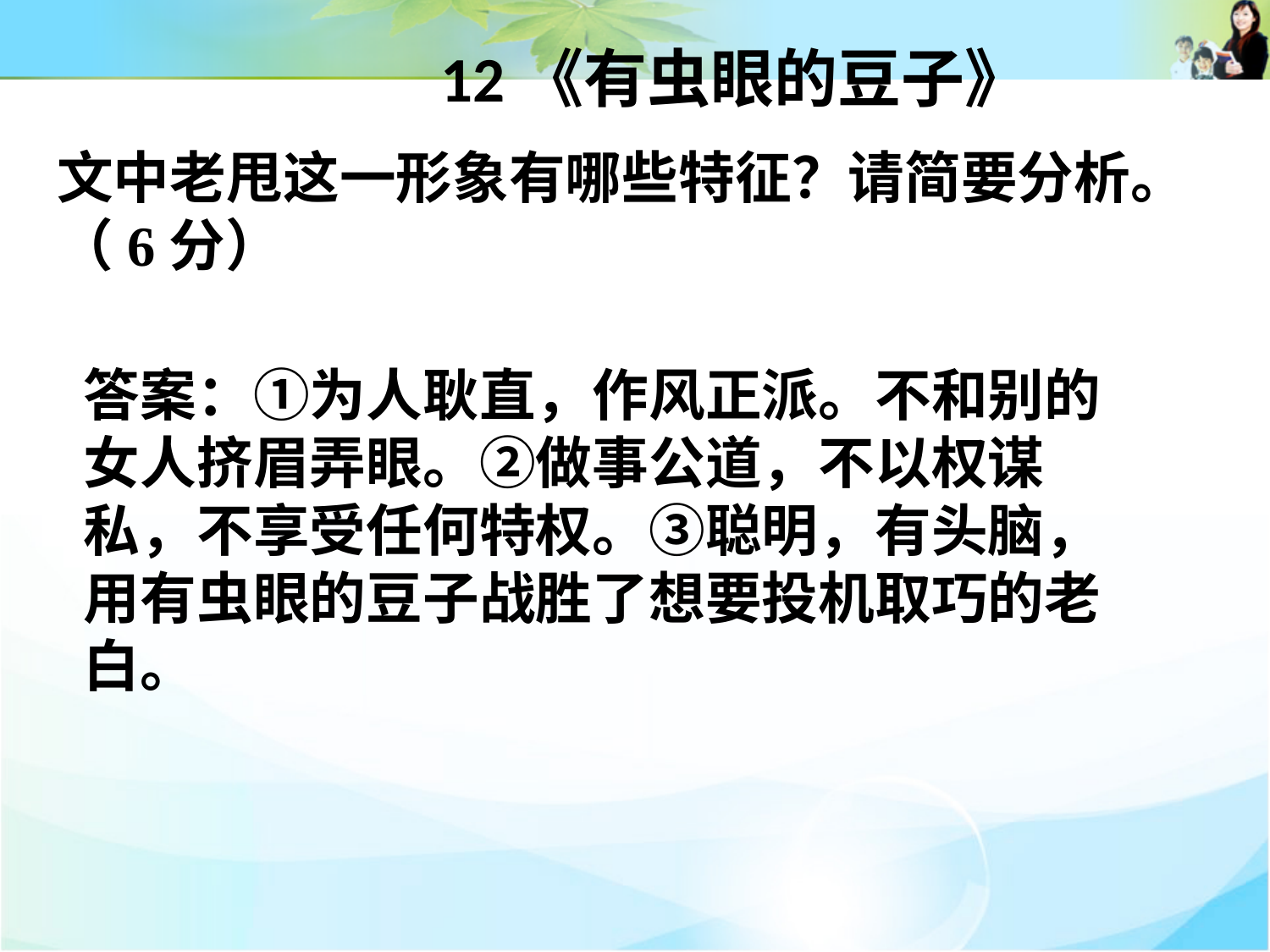

12《有虫眼的豆子》
文中老甩这一形象有哪些特征？请简要分析。（6分）
答案：①为人耿直，作风正派。不和别的女人挤眉弄眼。②做事公道，不以权谋私，不享受任何特权。③聪明，有头脑，用有虫眼的豆子战胜了想要投机取巧的老白。